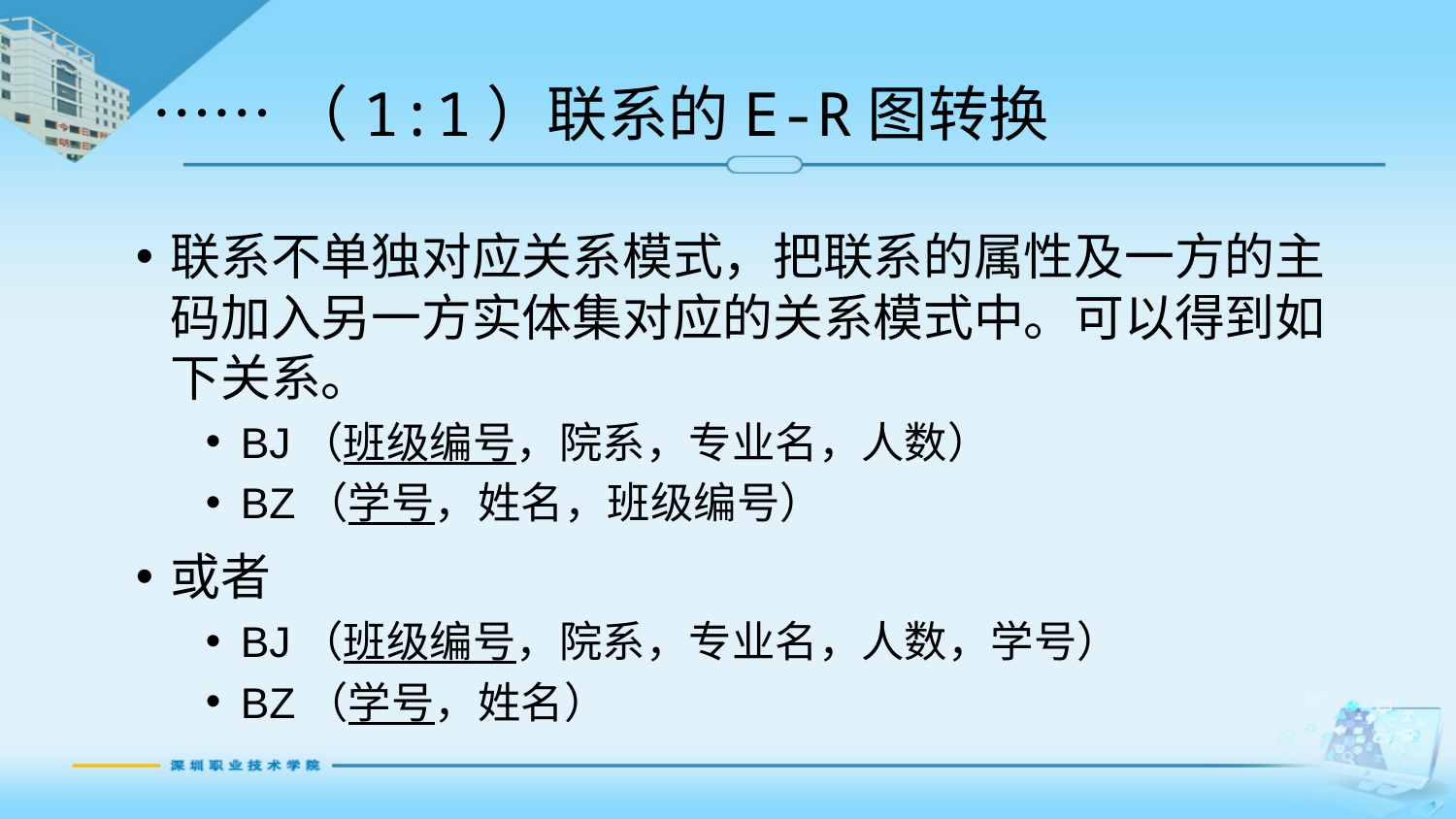

# ……（1:1）联系的E-R图转换
联系不单独对应关系模式，把联系的属性及一方的主码加入另一方实体集对应的关系模式中。可以得到如下关系。
BJ（班级编号，院系，专业名，人数）
BZ（学号，姓名，班级编号）
或者
BJ（班级编号，院系，专业名，人数，学号）
BZ（学号，姓名）